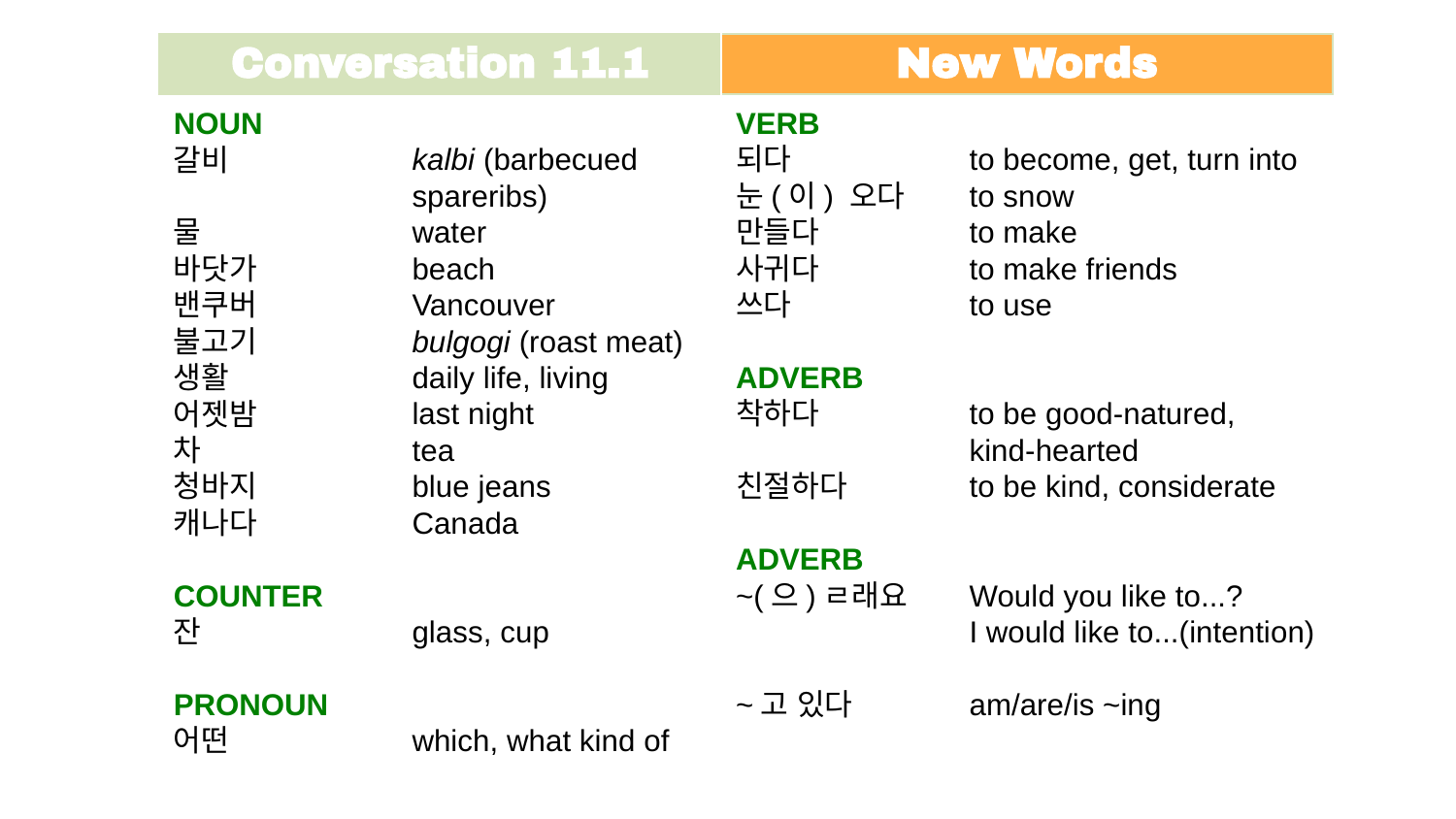

| Conversation 11.1 | New Words |
| --- | --- |

kalbi (barbecued spareribs)
water
beach
Vancouver
bulgogi (roast meat)
daily life, living
last night
tea
blue jeans
Canada

glass, cup

which, what kind of
NOUN
갈비

물
바닷가
밴쿠버
불고기
생활
어젯밤
차
청바지
캐나다

COUNTER
잔

PRONOUN
어떤

VERB
되다
눈(이) 오다
만들다
사귀다
쓰다

ADVERB
착하다

친절하다

ADVERB
~(으)ㄹ래요

~고 있다

to become, get, turn into
to snow
to make
to make friends
to use

to be good-natured,
kind-hearted
to be kind, considerate

Would you like to...?
I would like to...(intention)

am/are/is ~ing